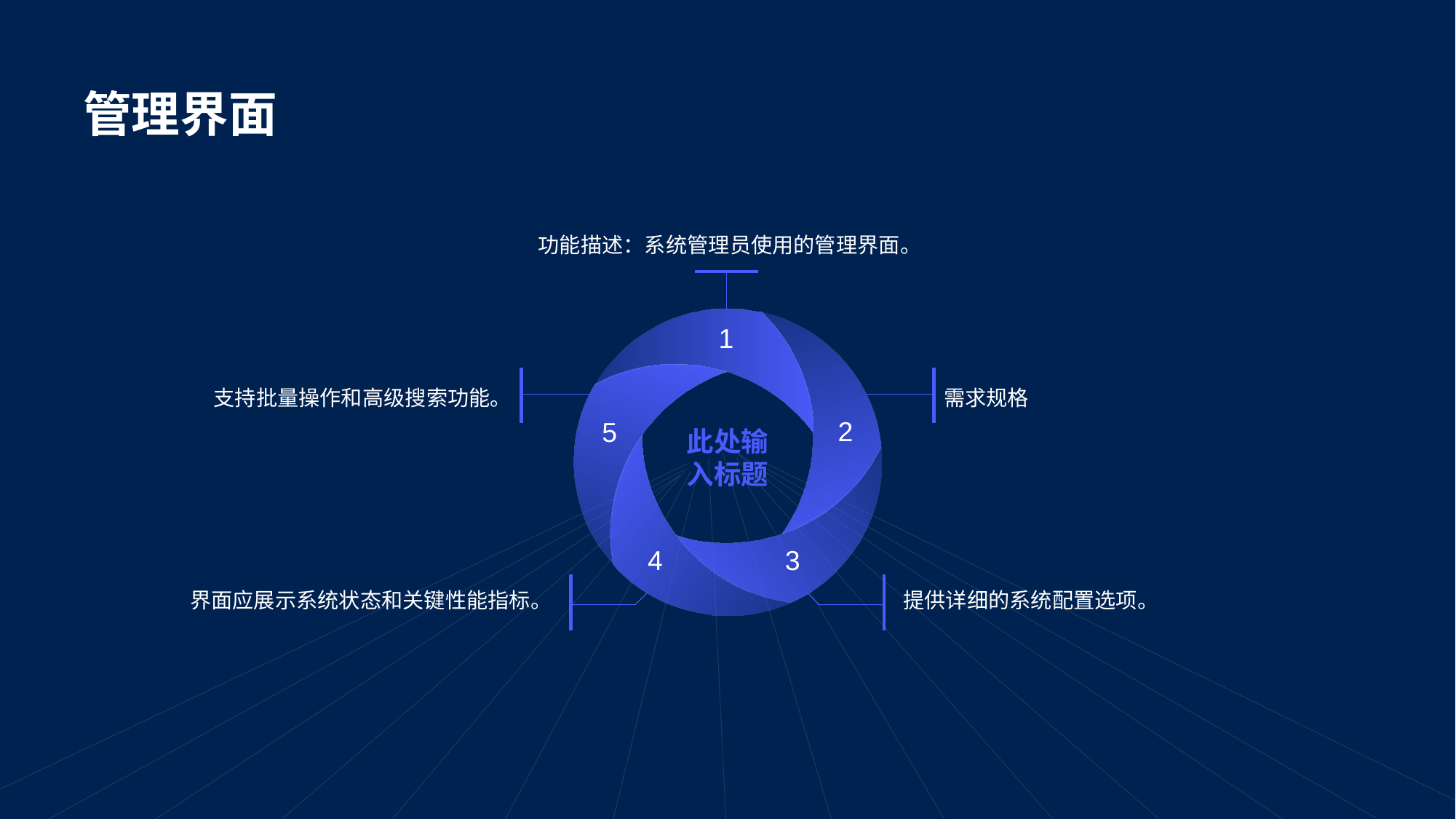

# 管理界面
功能描述：系统管理员使用的管理界面。
支持批量操作和高级搜索功能。

需求规格

1

此处输入标题
2
5

界面应展示系统状态和关键性能指标。
提供详细的系统配置选项。
4
3